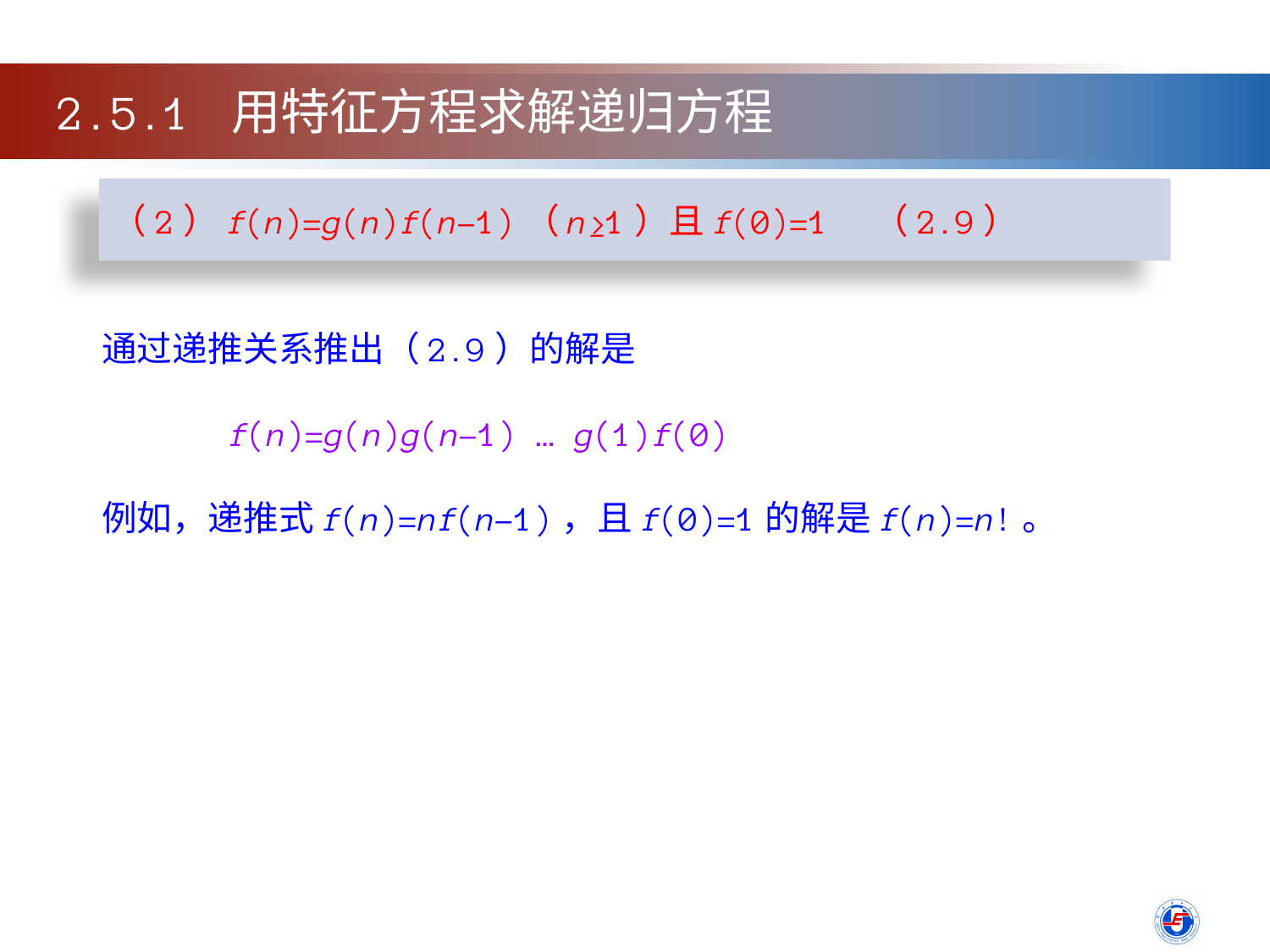

2.5.1 用特征方程求解递归方程
（2）f(n)=g(n)f(n-1)（n≥1）且f(0)=1	（2.9）
通过递推关系推出（2.9）的解是
	f(n)=g(n)g(n-1) … g(1)f(0)
例如，递推式f(n)=nf(n-1)，且f(0)=1的解是f(n)=n!。